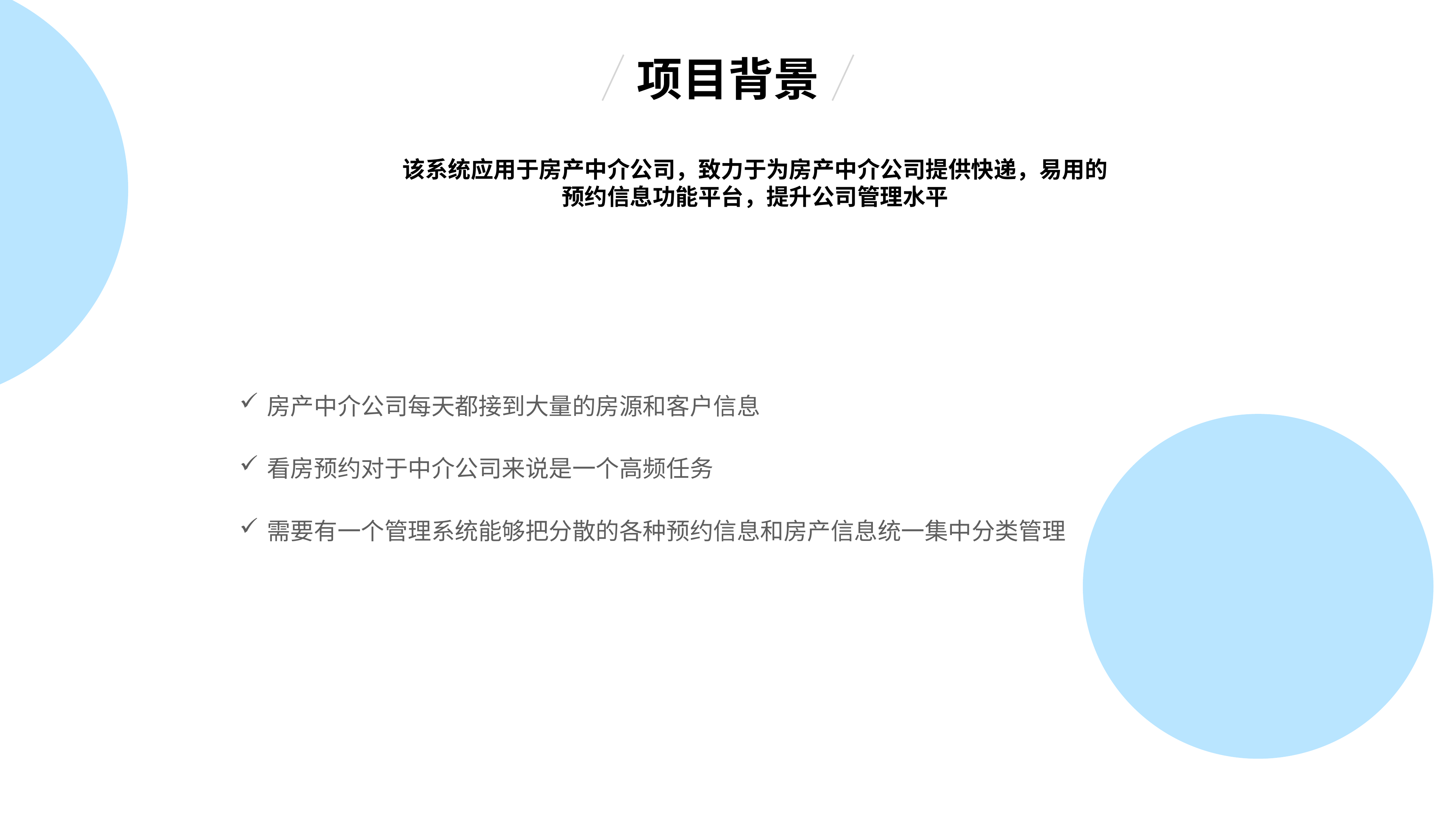

项目背景

该系统应用于房产中介公司，致力于为房产中介公司提供快递，易用的预约信息功能平台，提升公司管理水平
房产中介公司每天都接到大量的房源和客户信息
看房预约对于中介公司来说是一个高频任务
需要有一个管理系统能够把分散的各种预约信息和房产信息统一集中分类管理